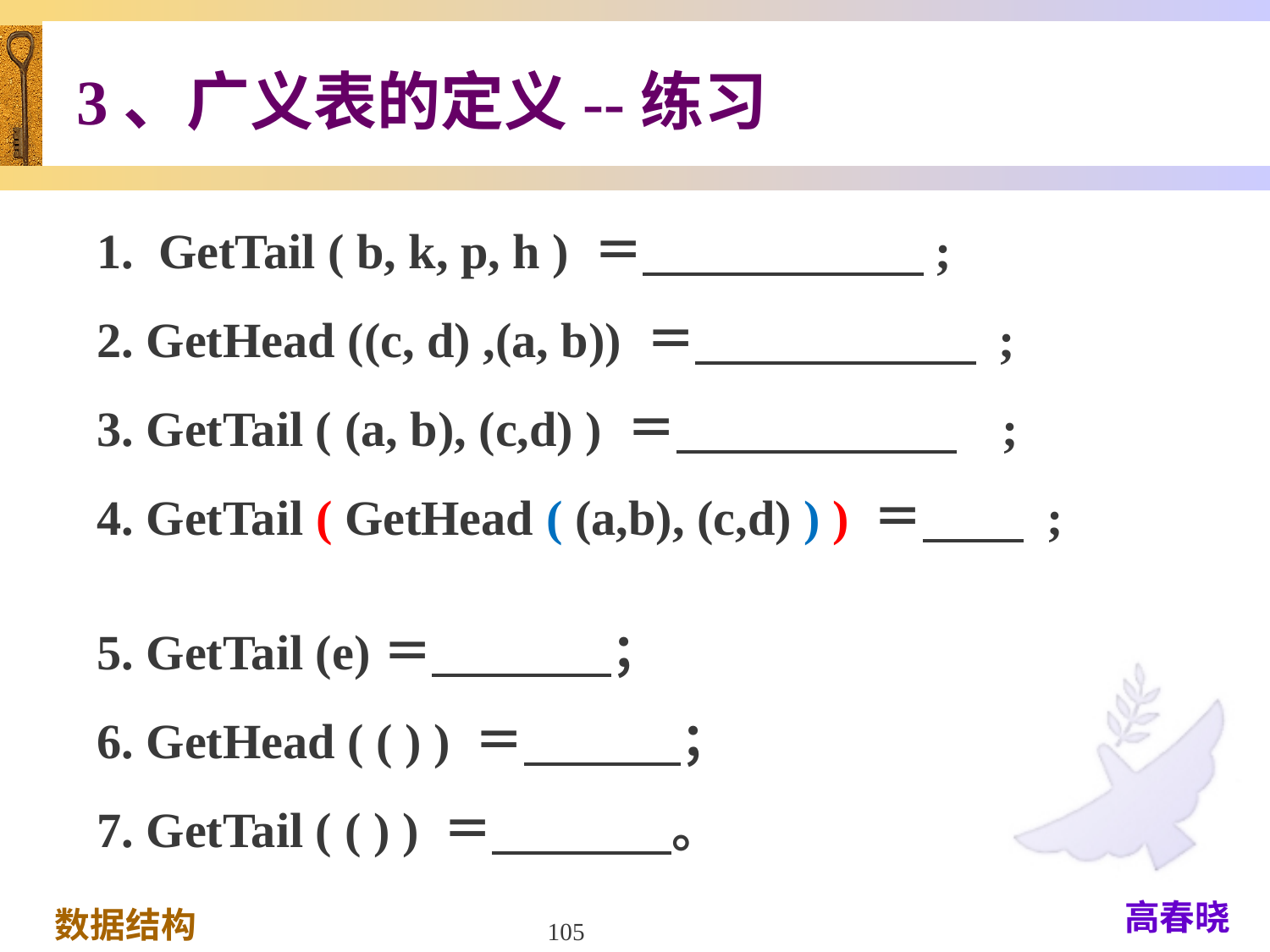

3、广义表的定义--练习
1.  GetTail ( b, k, p, h ) ＝                         ;
2. GetHead ((c, d) ,(a, b)) ＝                          ;
3. GetTail ( (a, b), (c,d) ) ＝                            ;
4. GetTail ( GetHead ( (a,b), (c,d) ) ) ＝          ;
5. GetTail (e)＝                ；
6. GetHead ( ( ) ) ＝              ；
7. GetTail ( ( ) ) ＝                。
105